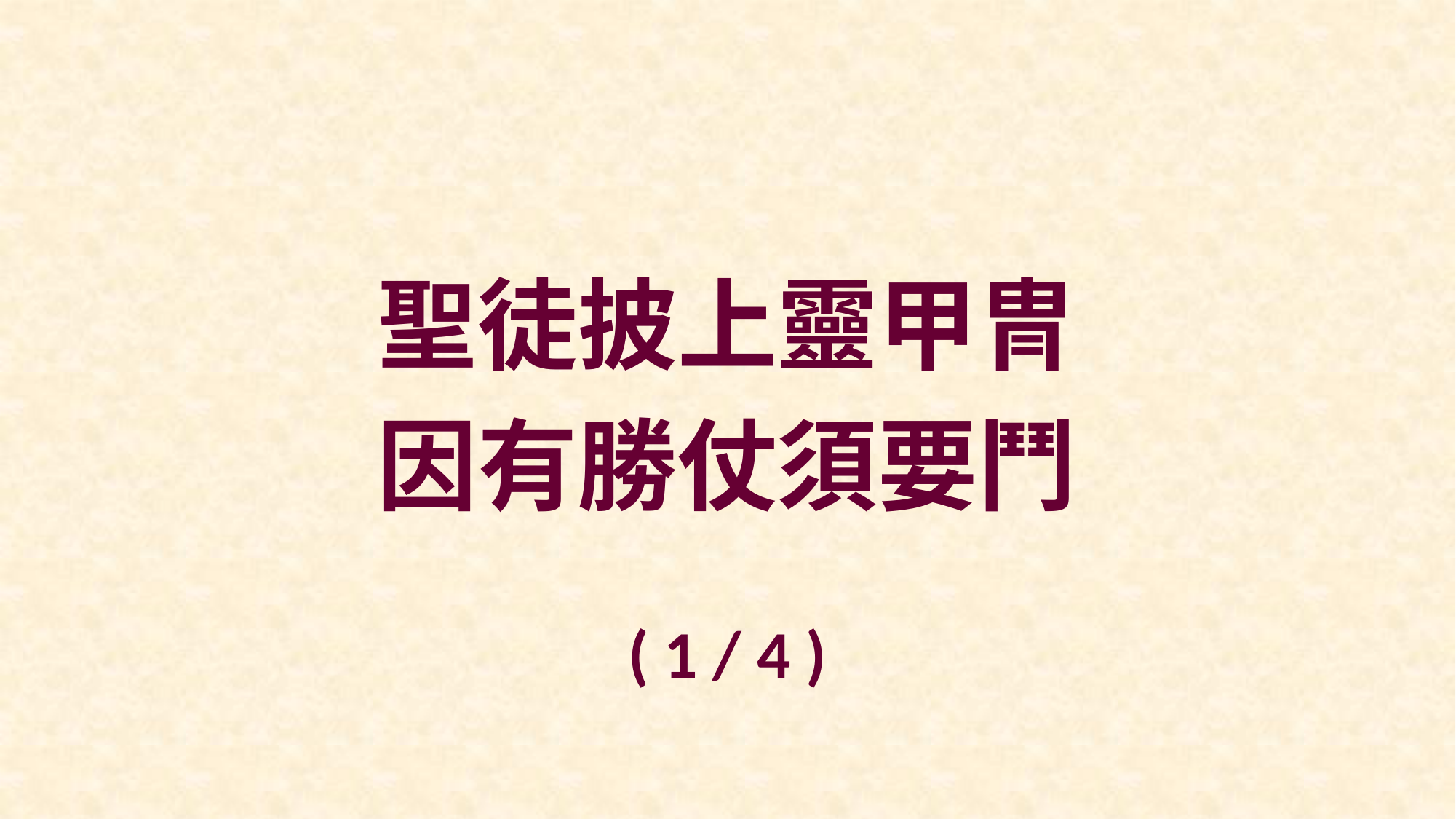

聖徒披上靈甲冑
因有勝仗須要鬥
( 1 / 4 )